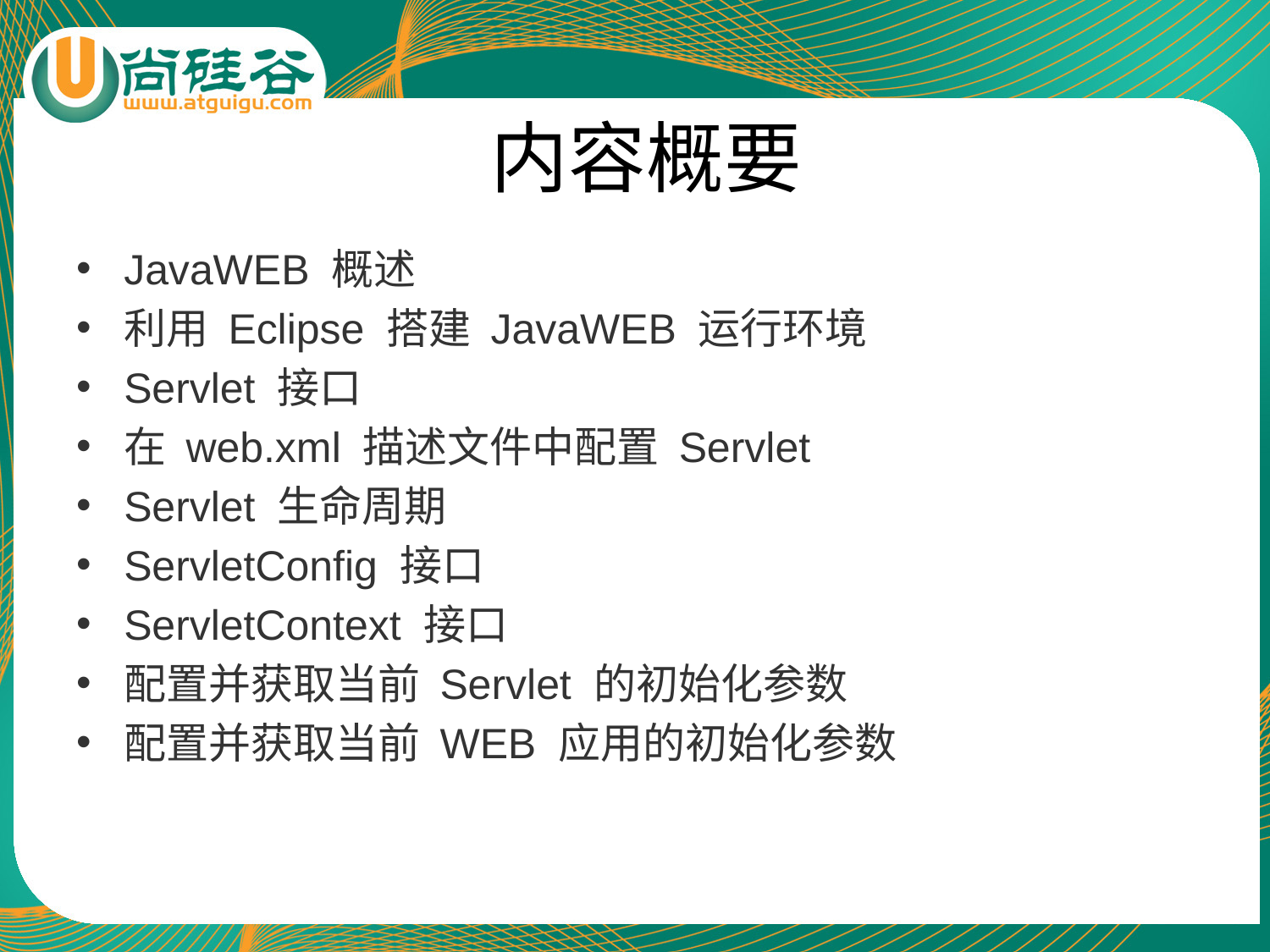

# 内容概要
JavaWEB 概述
利用 Eclipse 搭建 JavaWEB 运行环境
Servlet 接口
在 web.xml 描述文件中配置 Servlet
Servlet 生命周期
ServletConfig 接口
ServletContext 接口
配置并获取当前 Servlet 的初始化参数
配置并获取当前 WEB 应用的初始化参数